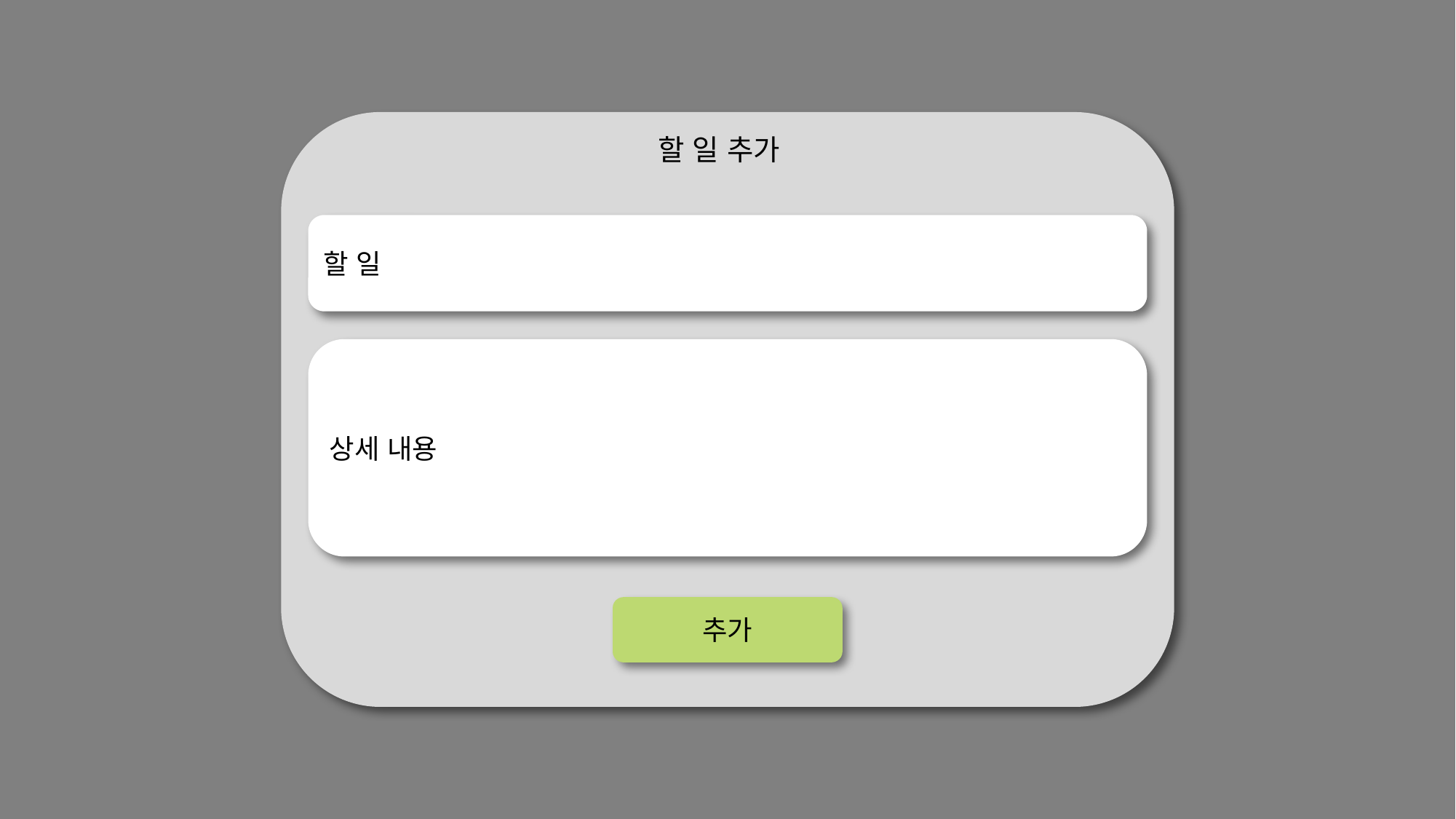

할 일 추가
할 일
상세 내용
추가